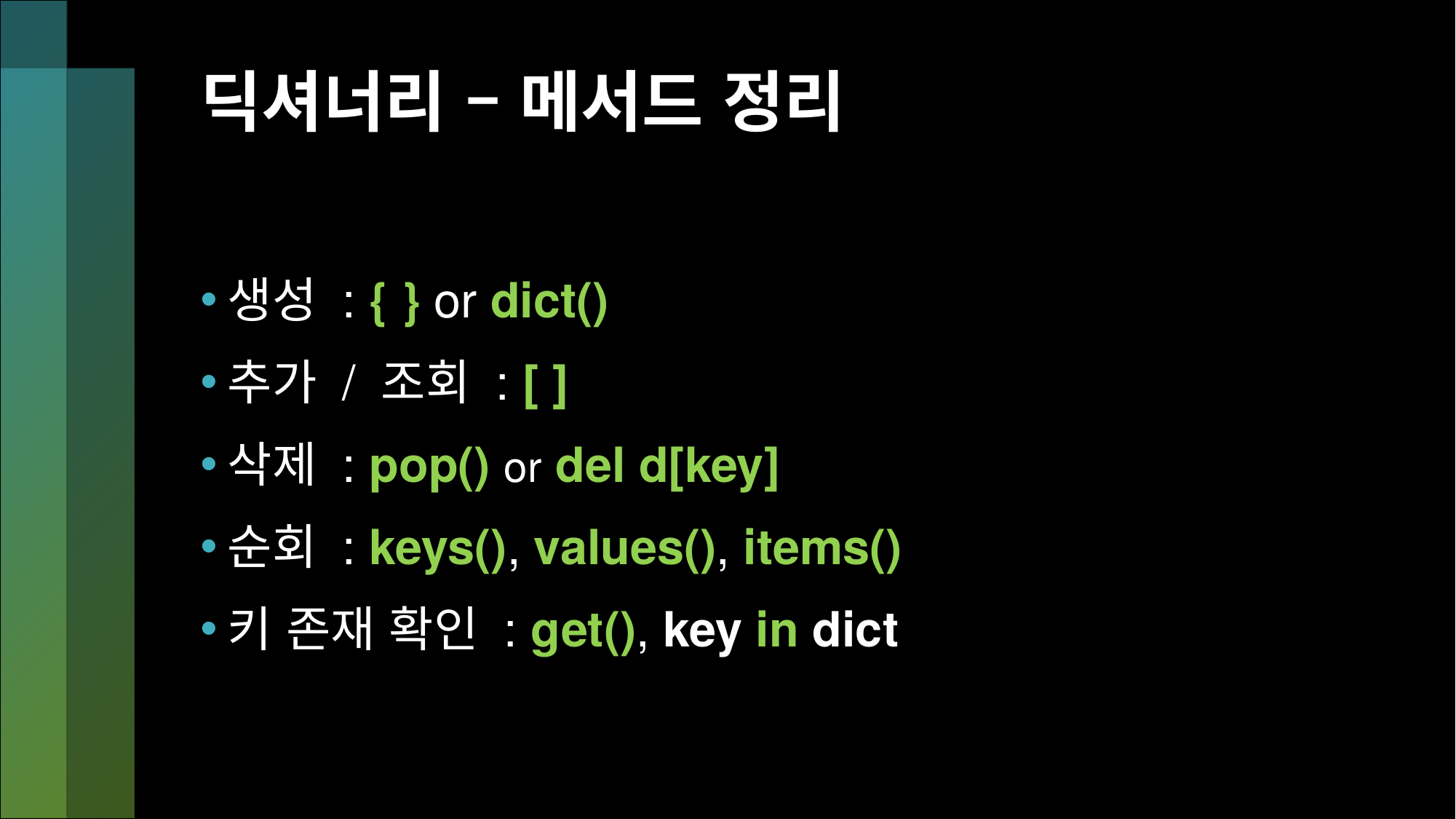

# 딕셔너리 – 메서드 정리
생성 : { } or dict()
추가 / 조회 : [ ]
삭제 : pop() or del d[key]
순회 : keys(), values(), items()
키 존재 확인 : get(), key in dict